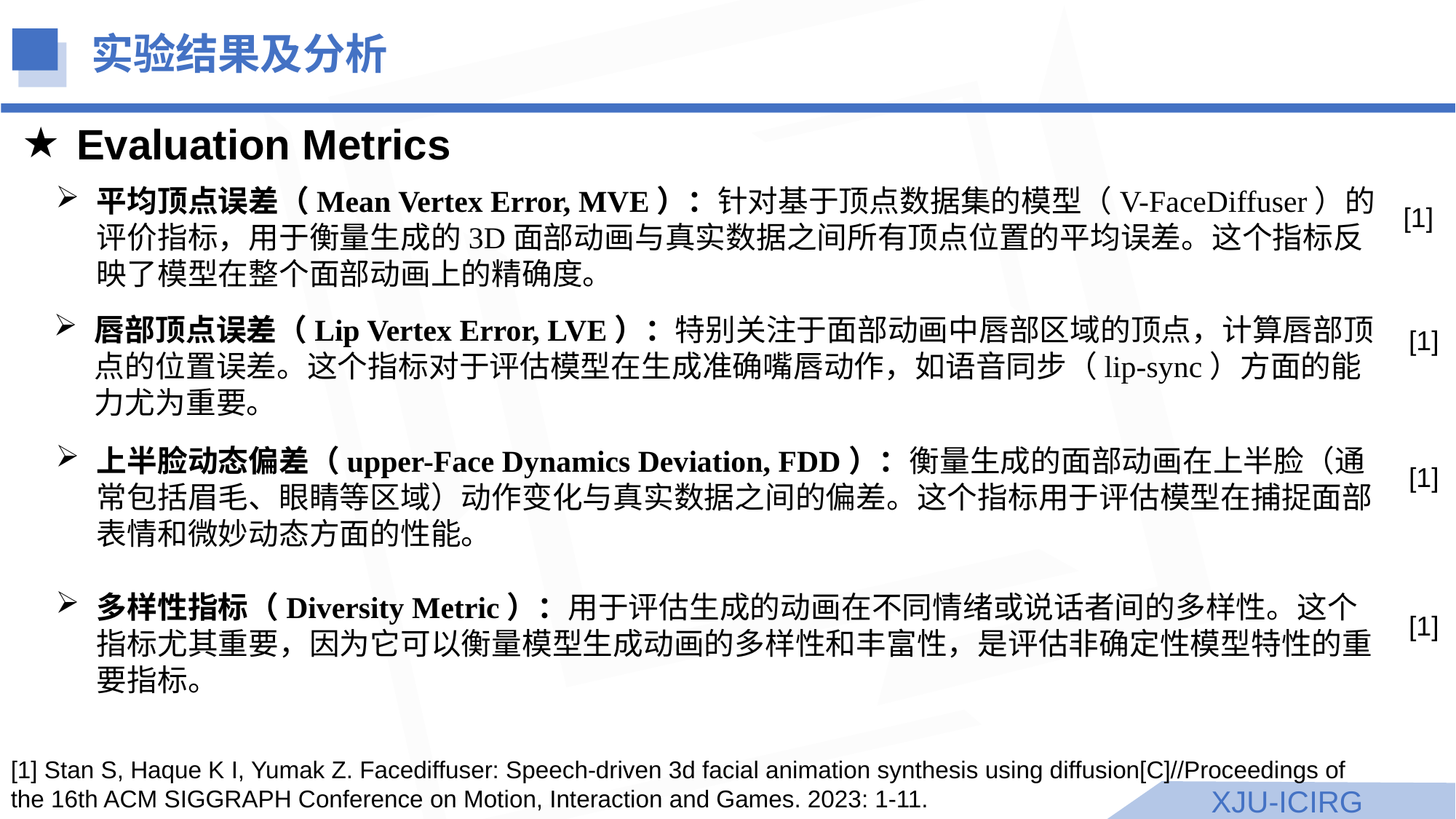

实验结果及分析

Evaluation Metrics
平均顶点误差（Mean Vertex Error, MVE）：针对基于顶点数据集的模型（V-FaceDiffuser）的评价指标，用于衡量生成的3D面部动画与真实数据之间所有顶点位置的平均误差。这个指标反映了模型在整个面部动画上的精确度。
[1]
唇部顶点误差（Lip Vertex Error, LVE）：特别关注于面部动画中唇部区域的顶点，计算唇部顶点的位置误差。这个指标对于评估模型在生成准确嘴唇动作，如语音同步（lip-sync）方面的能力尤为重要。
[1]
上半脸动态偏差（upper-Face Dynamics Deviation, FDD）：衡量生成的面部动画在上半脸（通常包括眉毛、眼睛等区域）动作变化与真实数据之间的偏差。这个指标用于评估模型在捕捉面部表情和微妙动态方面的性能。
[1]
多样性指标（Diversity Metric）：用于评估生成的动画在不同情绪或说话者间的多样性。这个指标尤其重要，因为它可以衡量模型生成动画的多样性和丰富性，是评估非确定性模型特性的重要指标。
[1]
[1] Stan S, Haque K I, Yumak Z. Facediffuser: Speech-driven 3d facial animation synthesis using diffusion[C]//Proceedings of the 16th ACM SIGGRAPH Conference on Motion, Interaction and Games. 2023: 1-11.
XJU-ICIRG